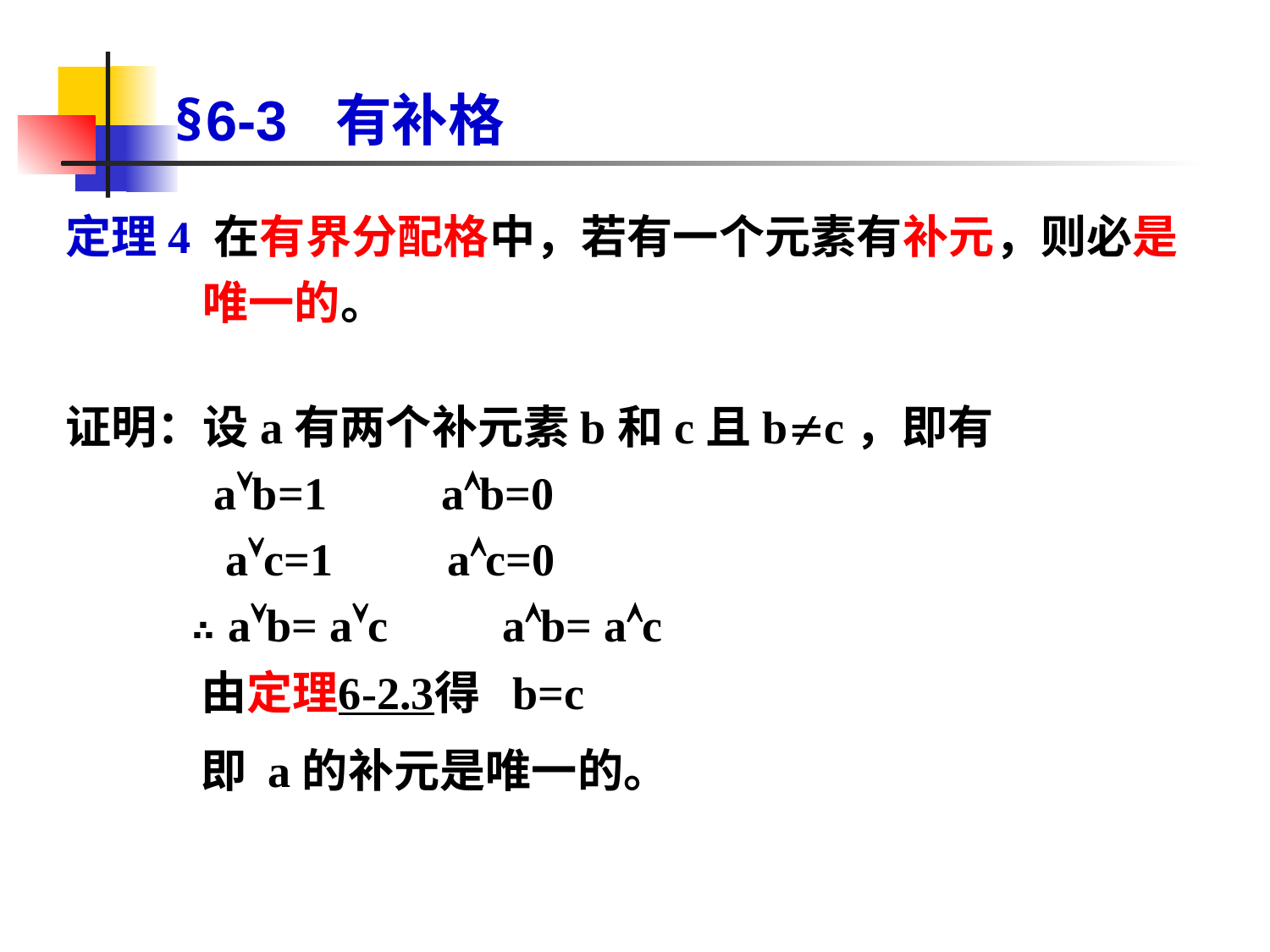

# §6-3 有补格
定理4 在有界分配格中，若有一个元素有补元，则必是唯一的。
证明：设a有两个补元素b和c且b≠c，即有
             a∨b=1          a∧b=0
              a∨c=1          a∧c=0
           ∴ a∨b= a∨c          a∧b= a∧c
            由定理6-2.3得  b=c
            即 a的补元是唯一的。

30